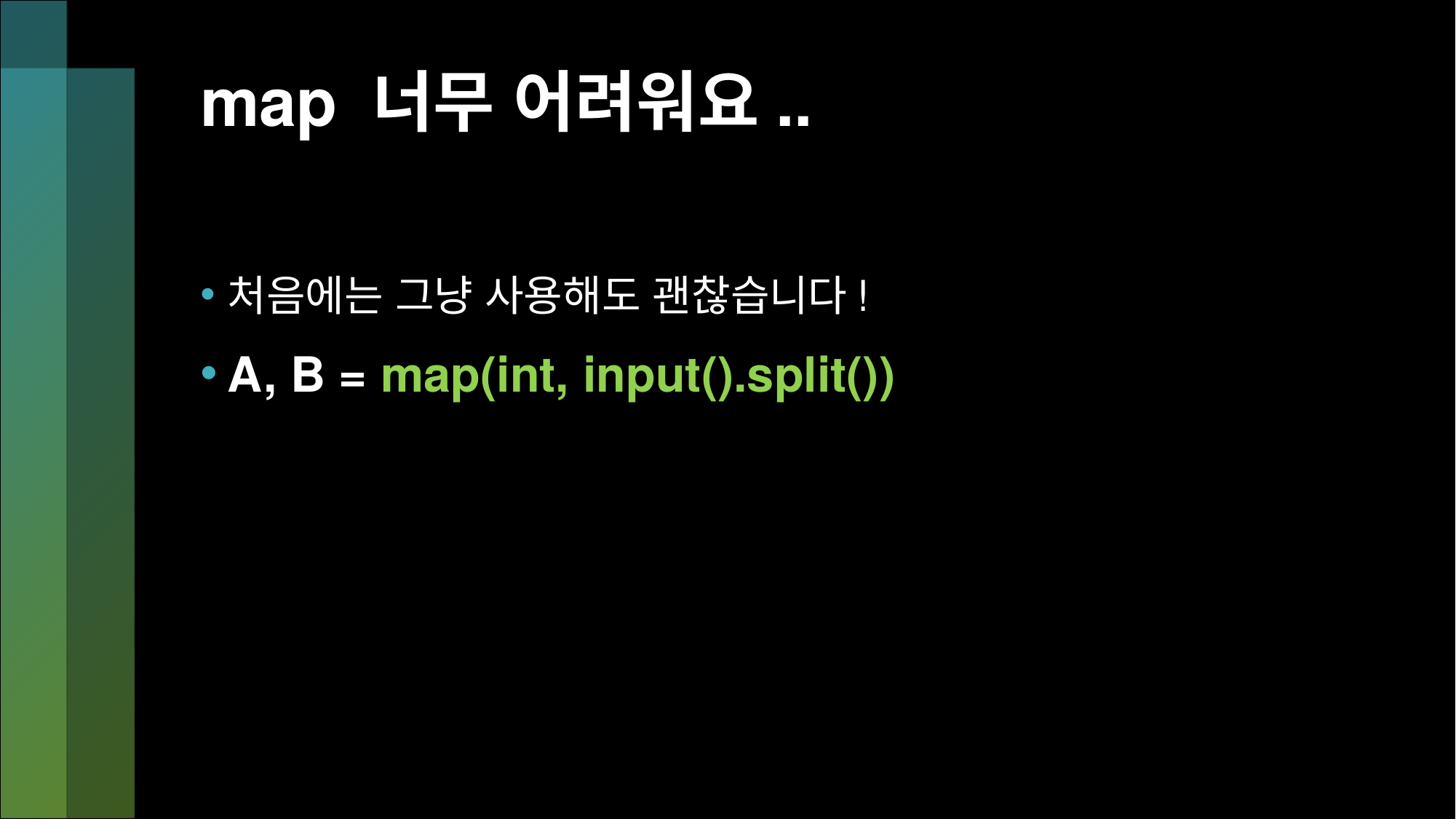

# map 너무 어려워요..
처음에는 그냥 사용해도 괜찮습니다!
A, B = map(int, input().split())